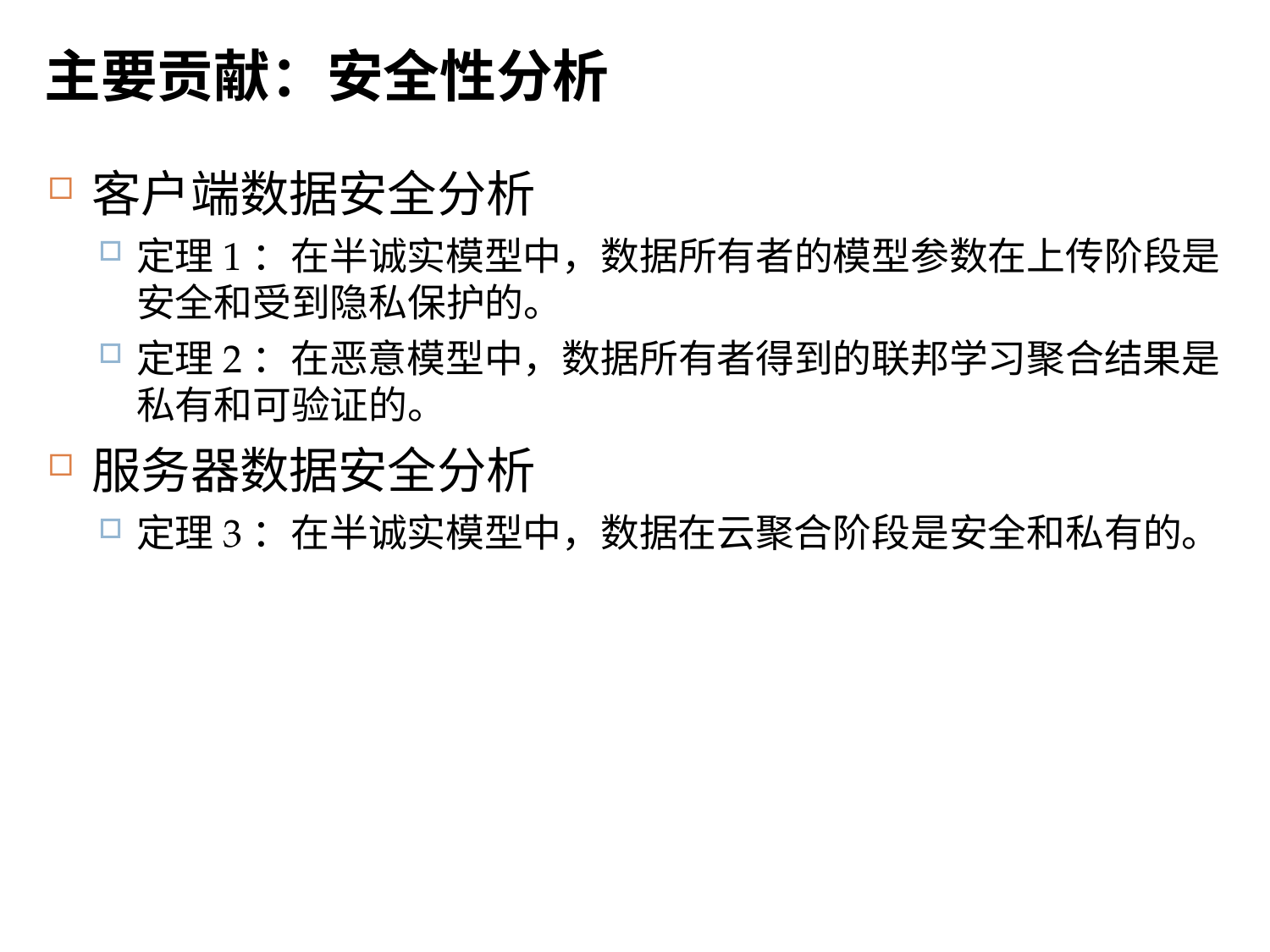

# 主要贡献：安全性分析
10
客户端数据安全分析
定理1：在半诚实模型中，数据所有者的模型参数在上传阶段是安全和受到隐私保护的。
定理2：在恶意模型中，数据所有者得到的联邦学习聚合结果是私有和可验证的。
服务器数据安全分析
定理3：在半诚实模型中，数据在云聚合阶段是安全和私有的。